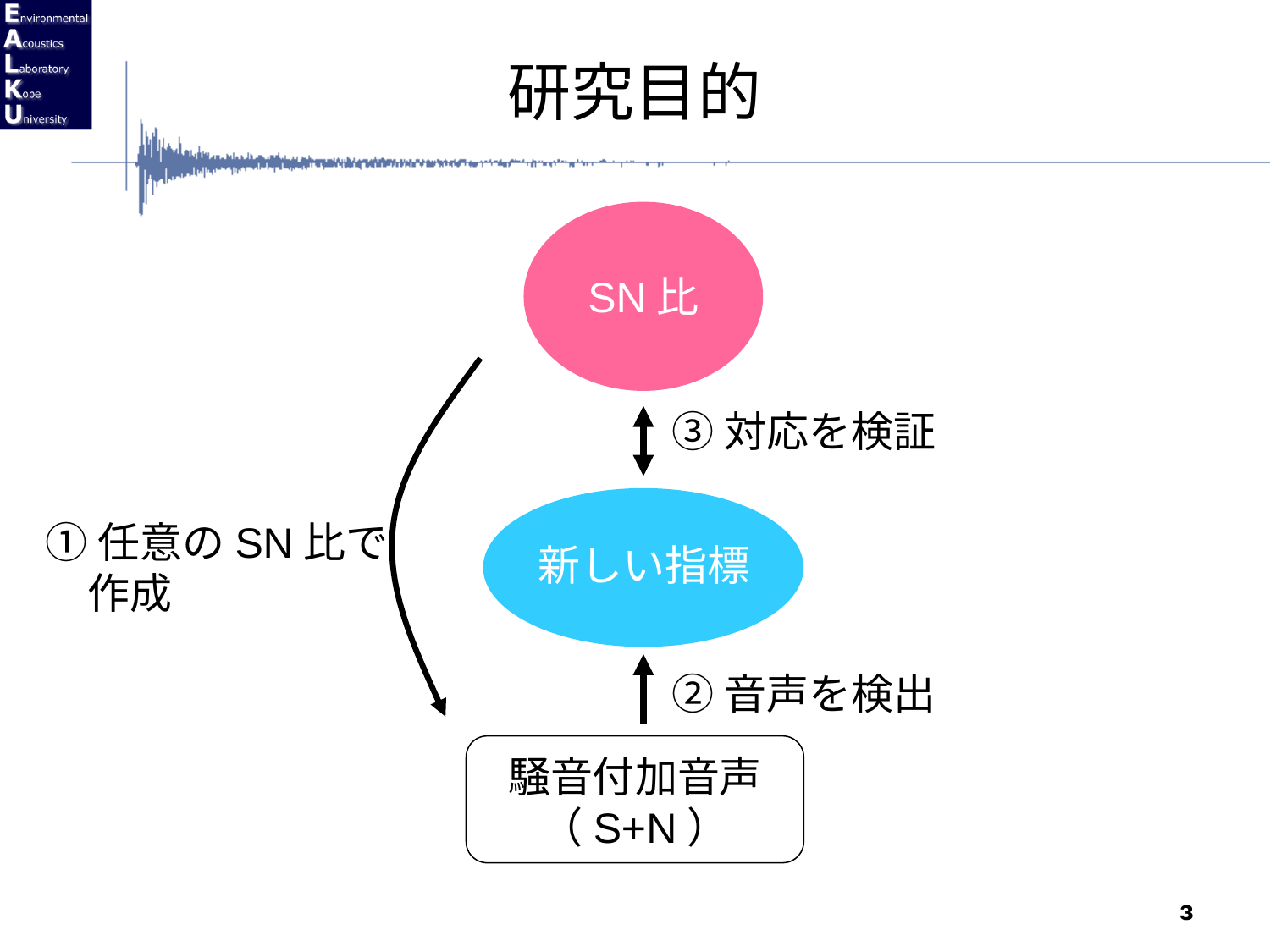

# 研究目的

SN比

③対応を検証

単語了解度
①任意のSN比で
　作成
新しい指標
②音声を検出

騒音付加音声
（S+N）
3